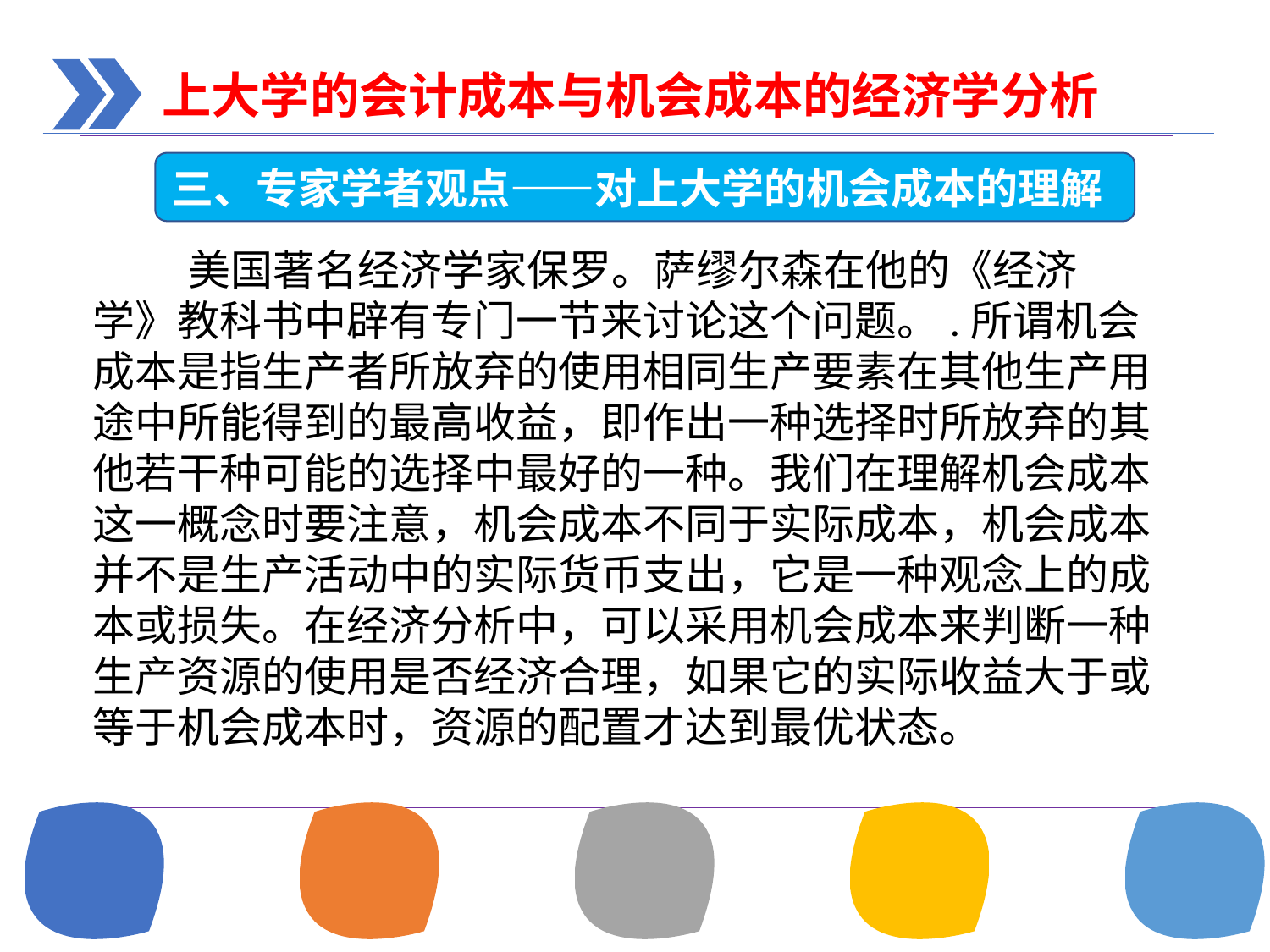

上大学的会计成本与机会成本的经济学分析

         美国著名经济学家保罗。萨缪尔森在他的《经济学》教科书中辟有专门一节来讨论这个问题。.所谓机会成本是指生产者所放弃的使用相同生产要素在其他生产用途中所能得到的最高收益，即作出一种选择时所放弃的其他若干种可能的选择中最好的一种。我们在理解机会成本这一概念时要注意，机会成本不同于实际成本，机会成本并不是生产活动中的实际货币支出，它是一种观念上的成本或损失。在经济分析中，可以采用机会成本来判断一种生产资源的使用是否经济合理，如果它的实际收益大于或等于机会成本时，资源的配置才达到最优状态。
三、专家学者观点——对上大学的机会成本的理解